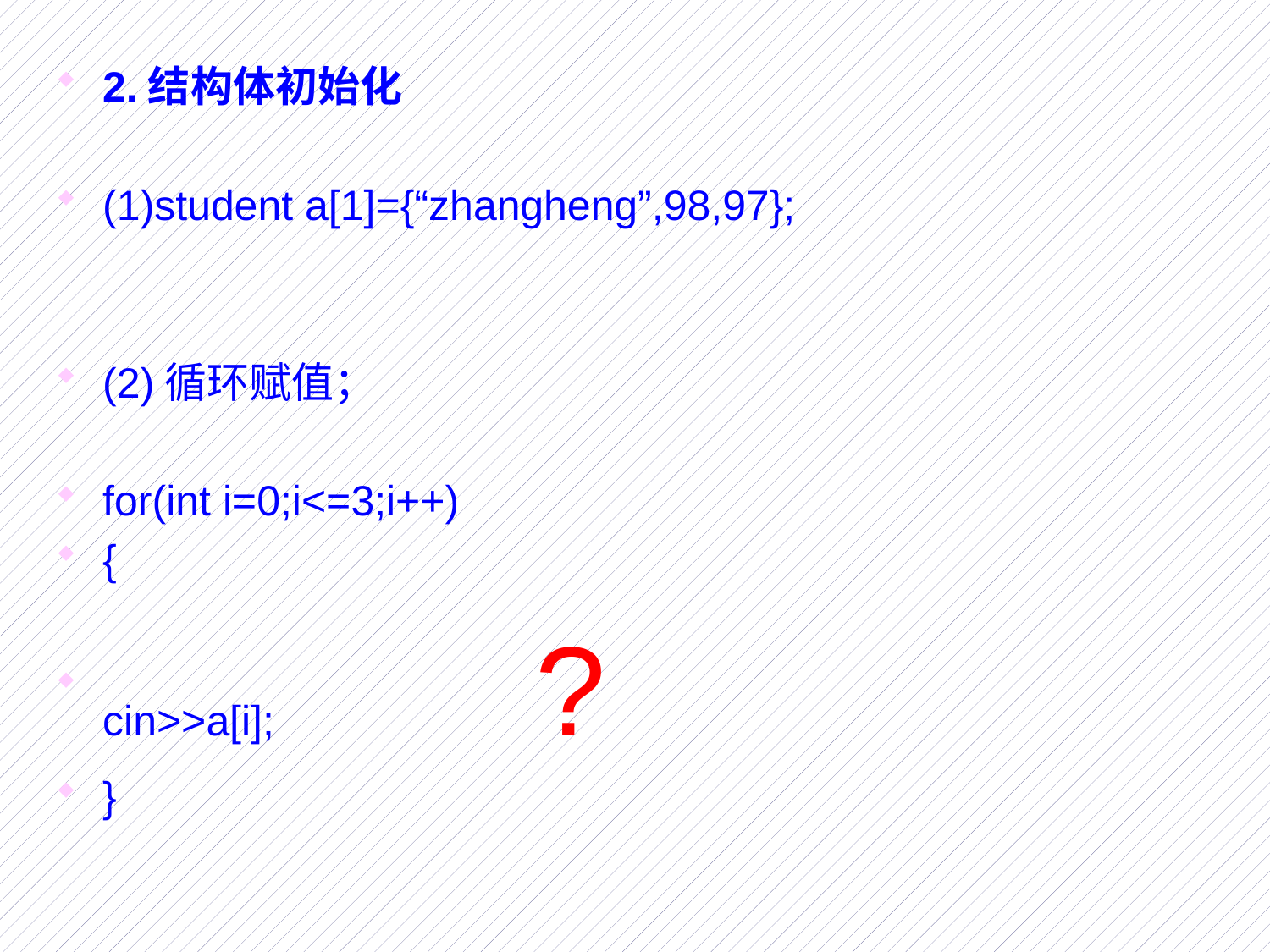

2.结构体初始化

(1)student a[1]={“zhangheng”,98,97};

(2)循环赋值；

for(int i=0;i<=3;i++)
{
cin>>a[i];                      ?
}